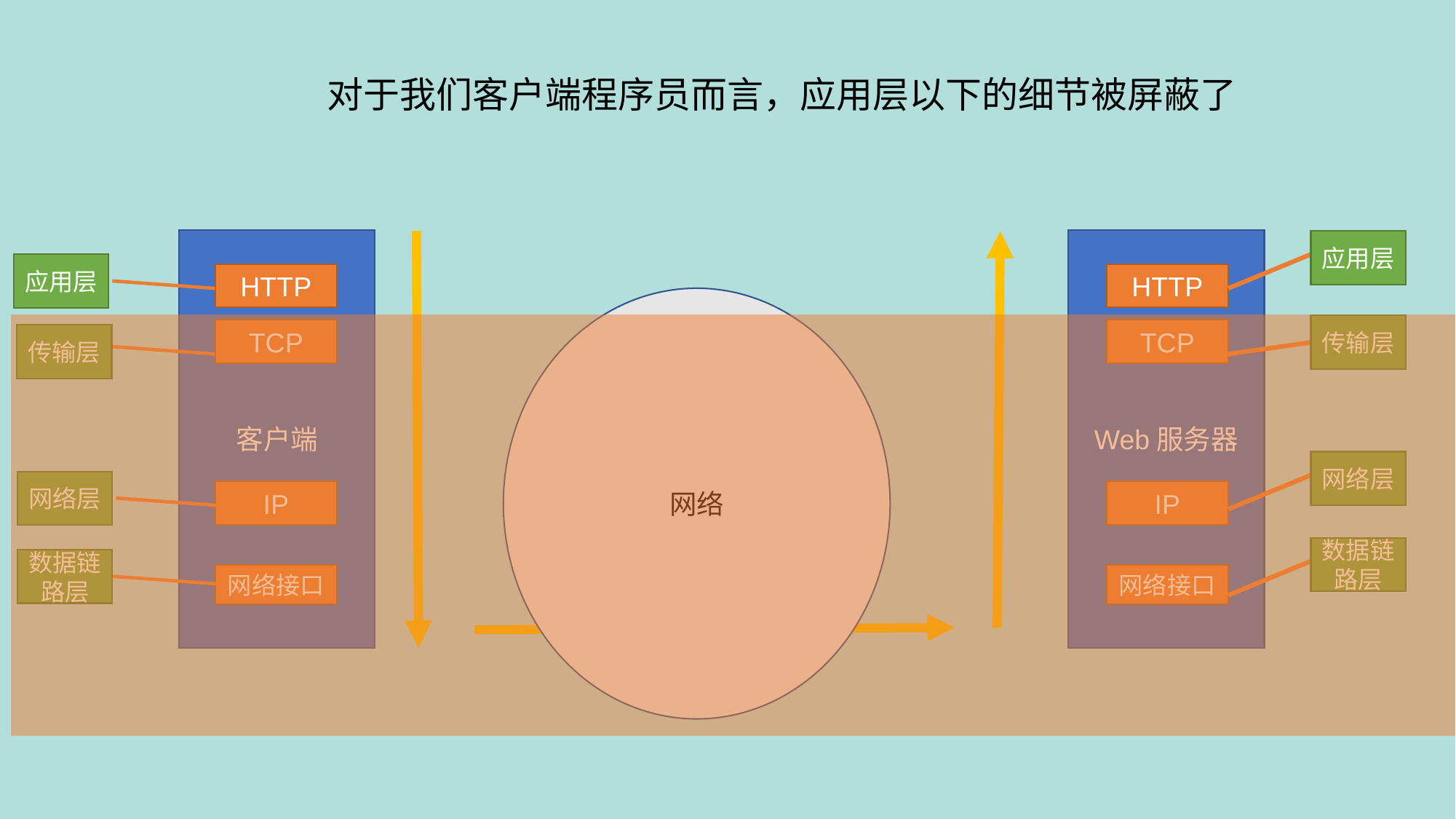

对于我们客户端程序员而言，应用层以下的细节被屏蔽了
客户端
Web服务器
应用层
应用层
HTTP
HTTP
网络

传输层
TCP
TCP
传输层
网络层
网络层
IP
IP
数据链路层
数据链路层
网络接口
网络接口